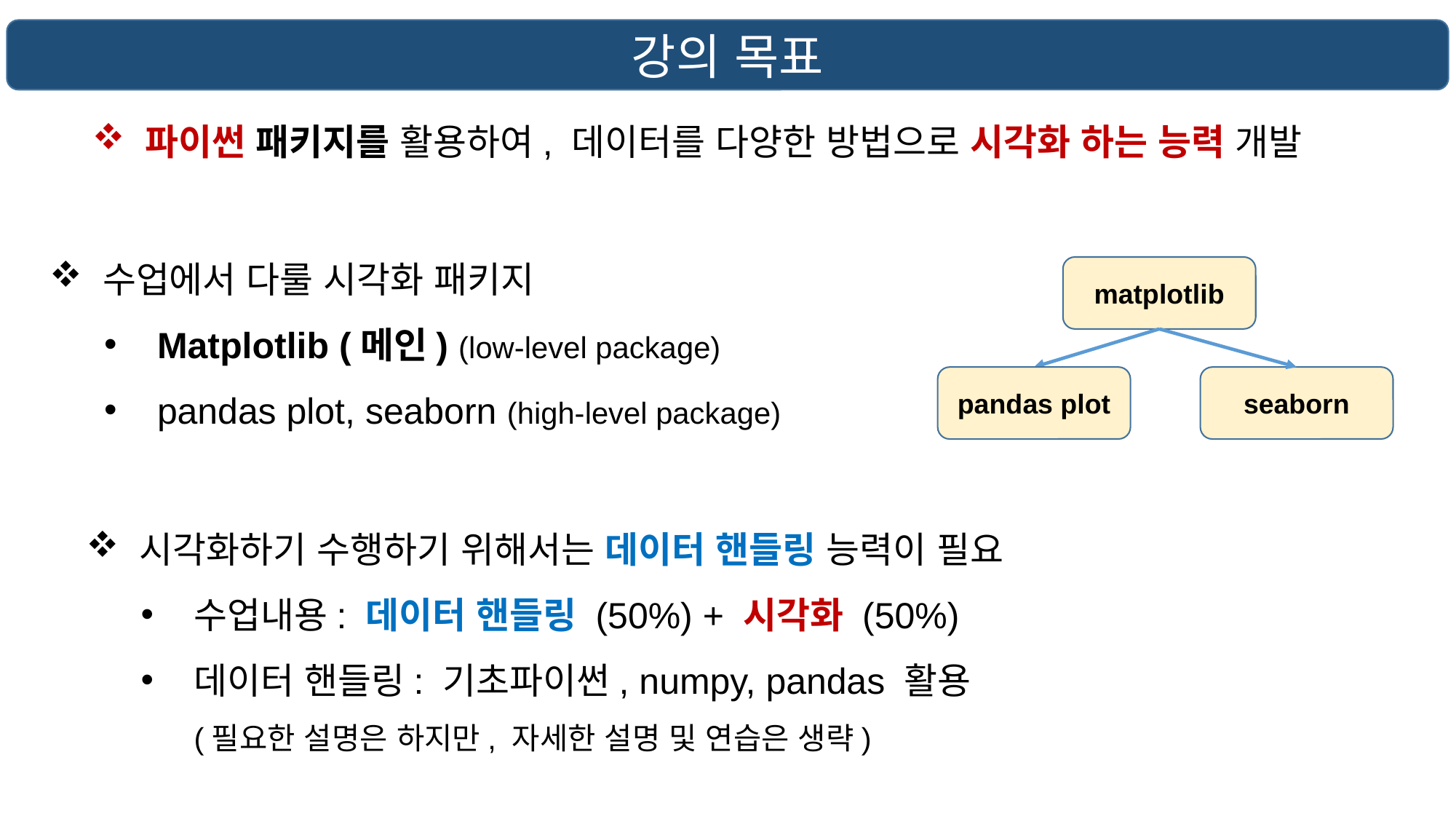

강의 목표
파이썬 패키지를 활용하여, 데이터를 다양한 방법으로 시각화 하는 능력 개발
수업에서 다룰 시각화 패키지
Matplotlib (메인) (low-level package)
pandas plot, seaborn (high-level package)
matplotlib
pandas plot
seaborn
시각화하기 수행하기 위해서는 데이터 핸들링 능력이 필요
수업내용: 데이터 핸들링 (50%) + 시각화 (50%)
데이터 핸들링: 기초파이썬, numpy, pandas 활용
(필요한 설명은 하지만, 자세한 설명 및 연습은 생략)